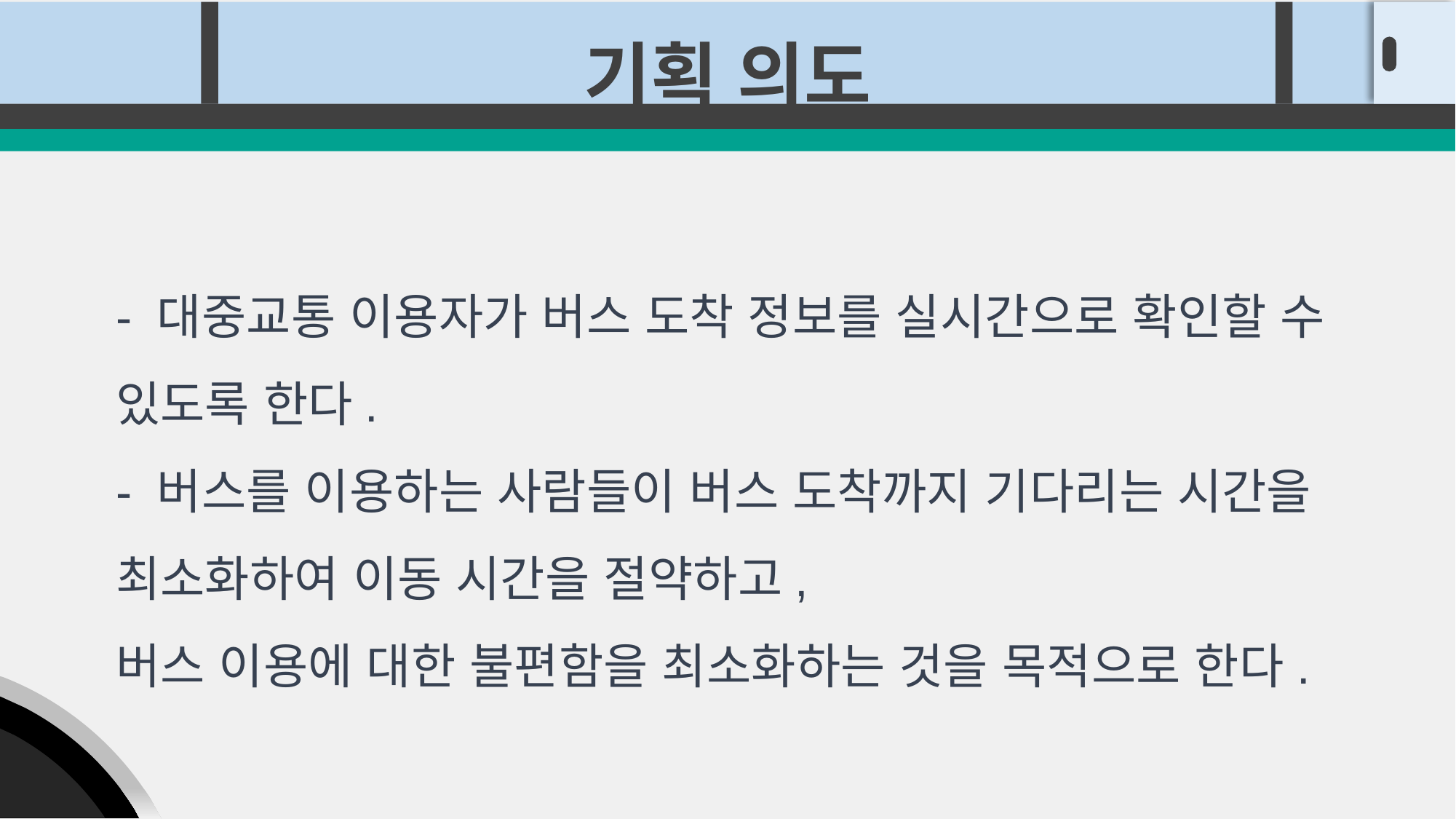

기획 의도

- 대중교통 이용자가 버스 도착 정보를 실시간으로 확인할 수 있도록 한다.
- 버스를 이용하는 사람들이 버스 도착까지 기다리는 시간을 최소화하여 이동 시간을 절약하고,
버스 이용에 대한 불편함을 최소화하는 것을 목적으로 한다.